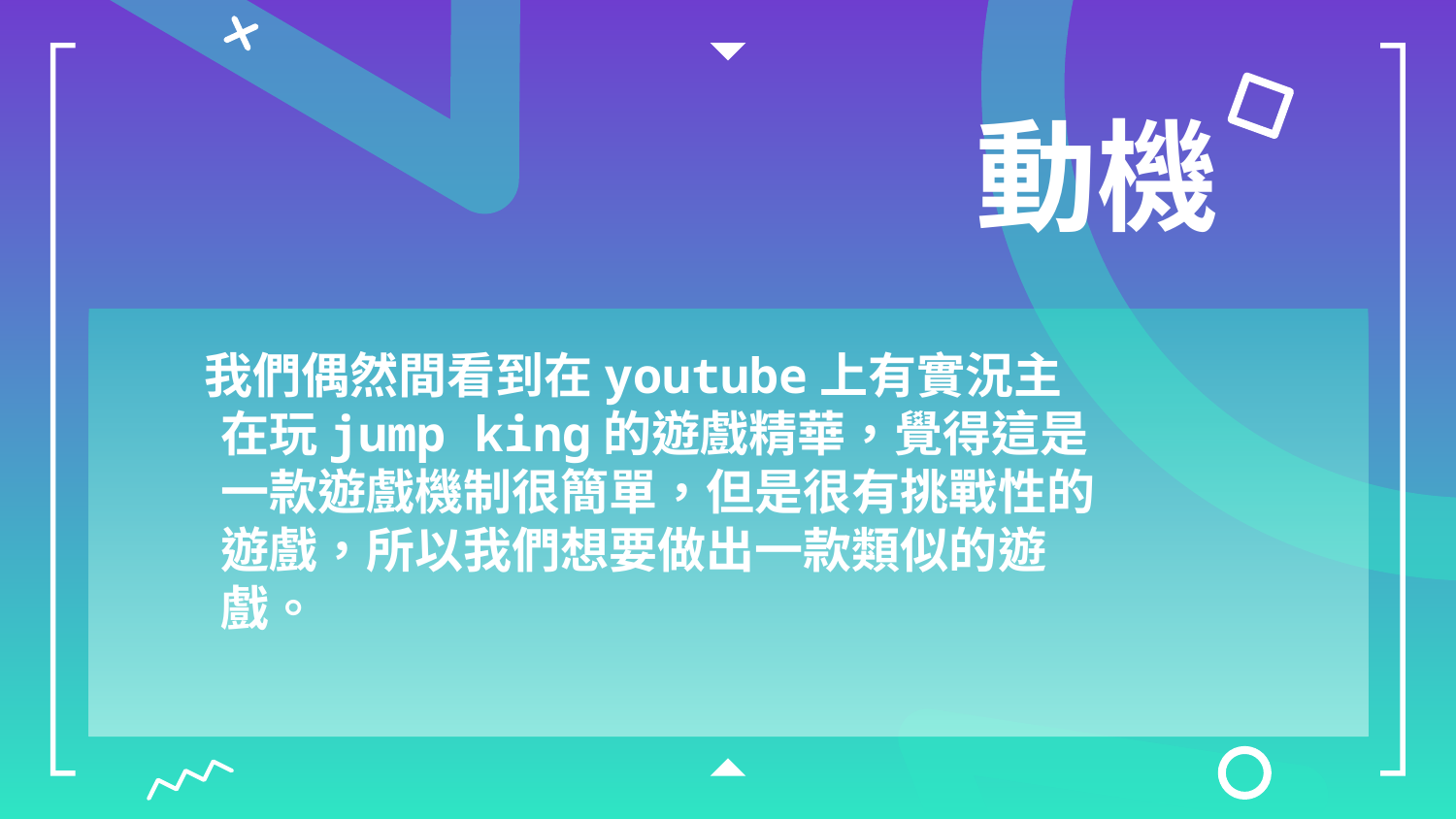

# 動機

  我們偶然間看到在youtube上有實況主在玩jump king的遊戲精華，覺得這是一款遊戲機制很簡單，但是很有挑戰性的遊戲，所以我們想要做出一款類似的遊戲。